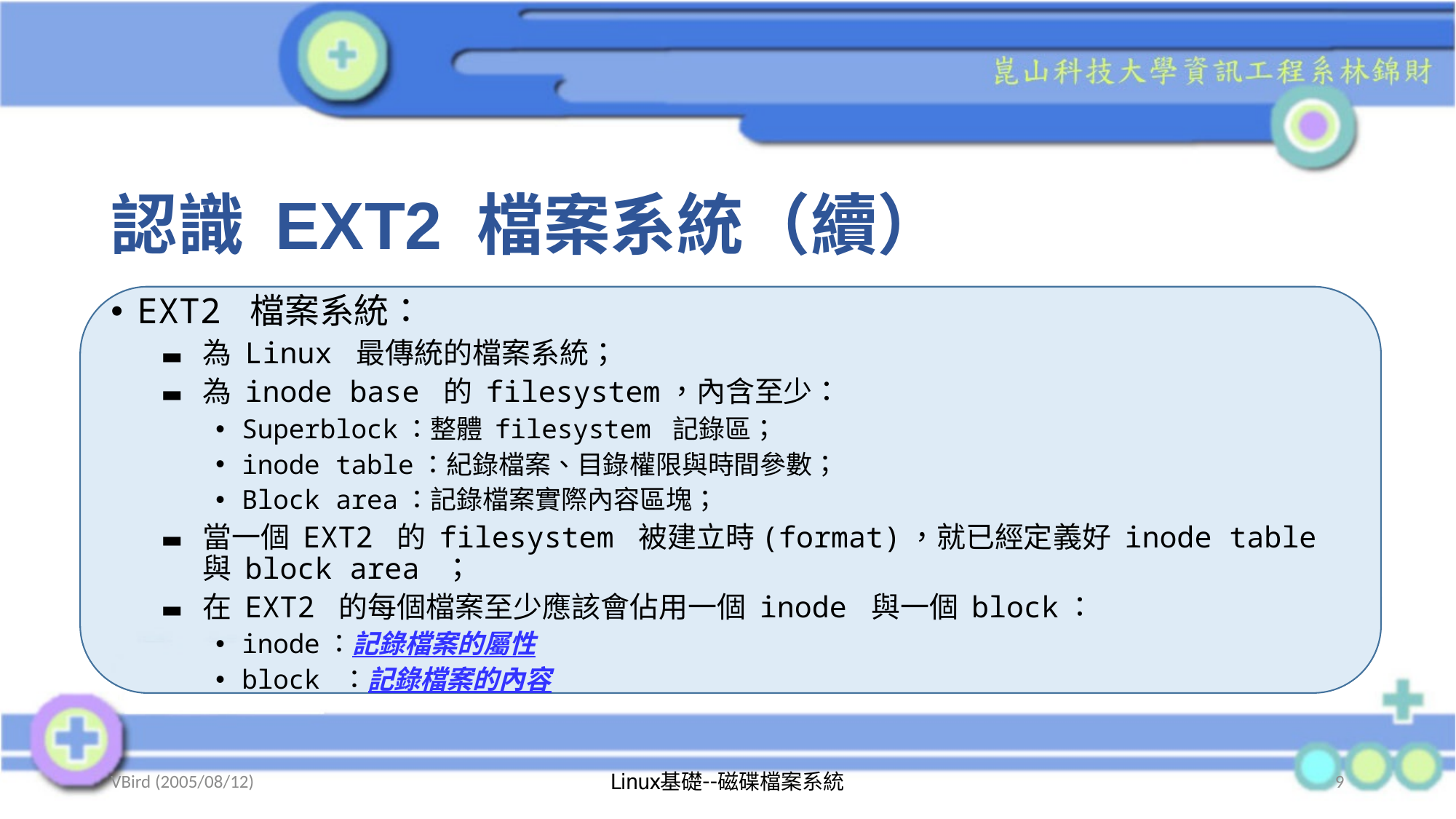

# 認識 EXT2 檔案系統（續）

EXT2 檔案系統：
為 Linux 最傳統的檔案系統；
為 inode base 的 filesystem，內含至少：
Superblock：整體 filesystem 記錄區；
inode table：紀錄檔案、目錄權限與時間參數；
Block area：記錄檔案實際內容區塊；
當一個 EXT2 的 filesystem 被建立時(format)，就已經定義好 inode table 與 block area ；
在 EXT2 的每個檔案至少應該會佔用一個 inode 與一個 block：
inode：記錄檔案的屬性
block ：記錄檔案的內容
VBird (2005/08/12)
Linux基礎--磁碟檔案系統
9